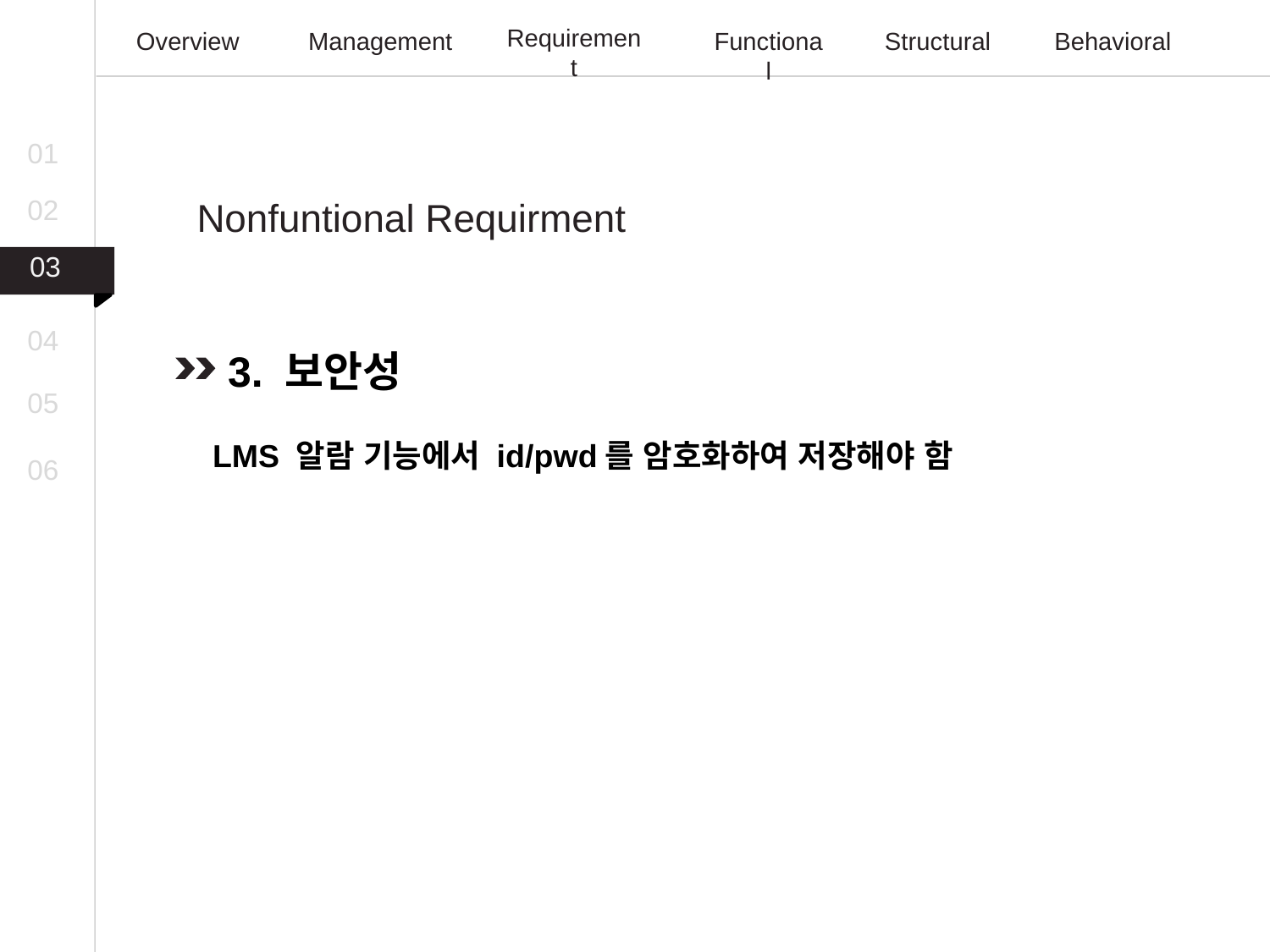

Requirement
Overview
Management
Functional
Structural
Behavioral
01
02
Nonfuntional Requirment
03

04
3. 보안성

05
 LMS 알람 기능에서 id/pwd를 암호화하여 저장해야 함
06